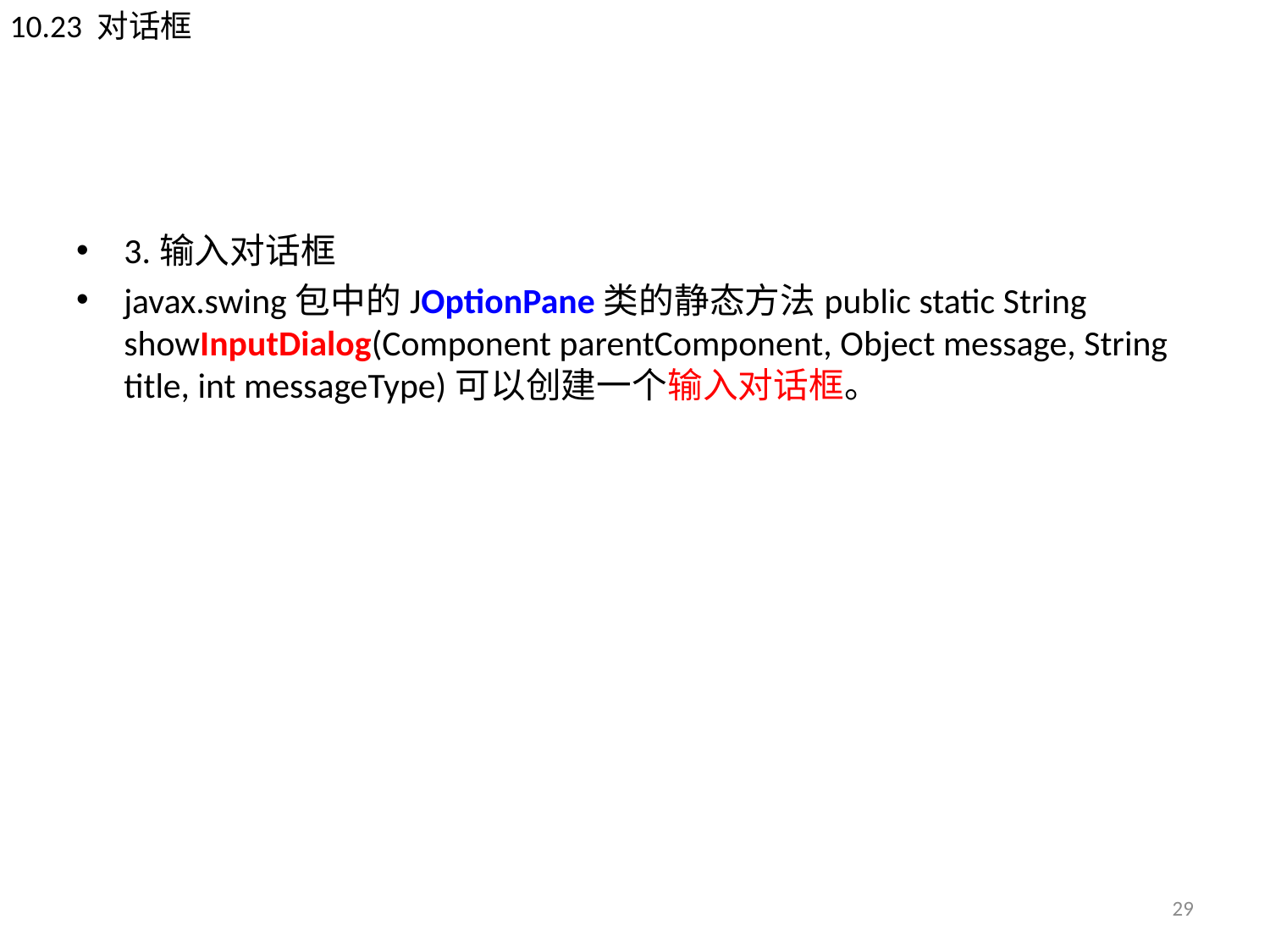

10.23 对话框
#
3.输入对话框
javax.swing包中的JOptionPane类的静态方法public static String showInputDialog(Component parentComponent, Object message, String title, int messageType)可以创建一个输入对话框。

29